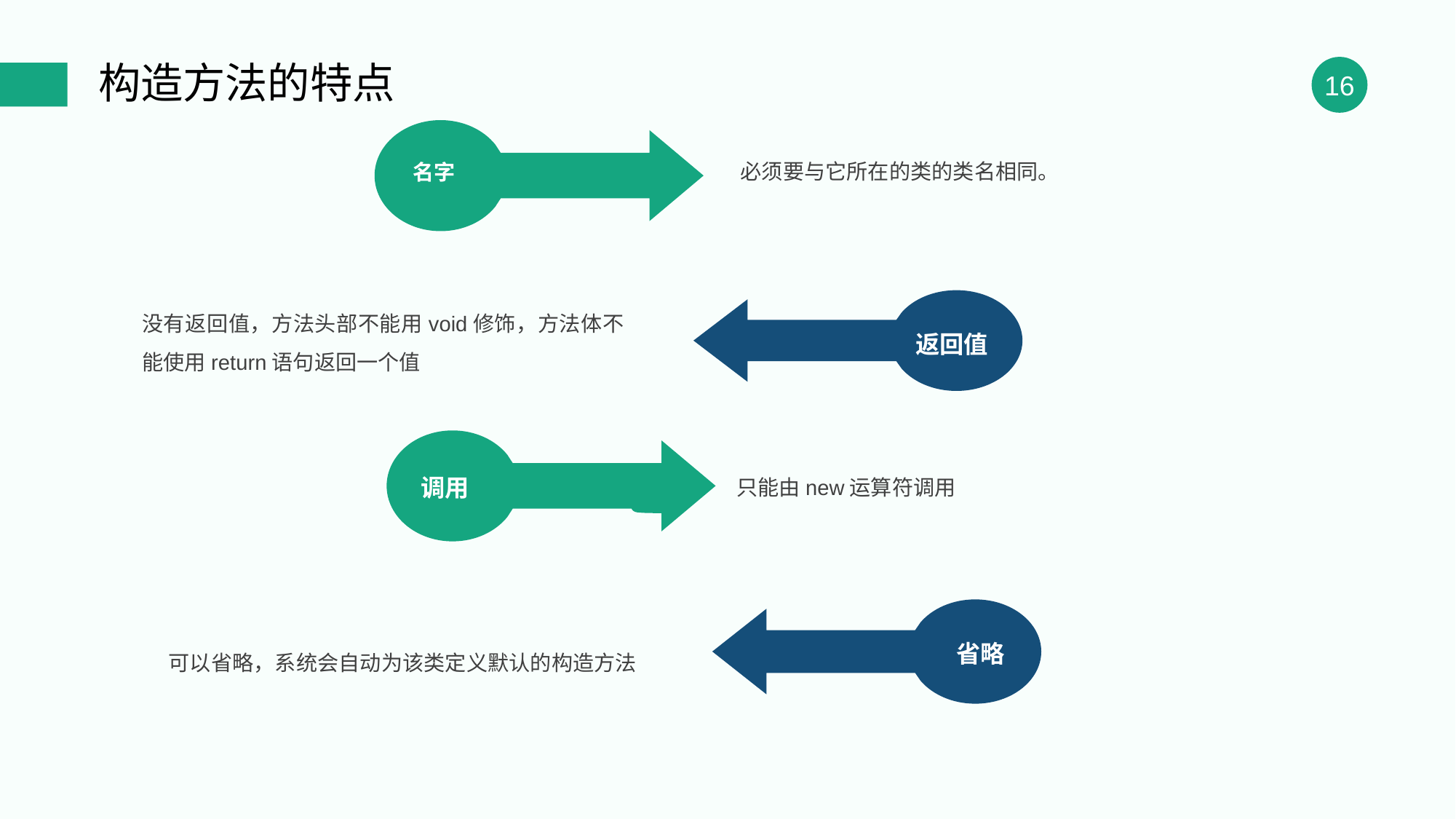

构造方法的特点

名字
必须要与它所在的类的类名相同。

返回值
没有返回值，方法头部不能用void修饰，方法体不能使用return语句返回一个值

调用

只能由new运算符调用

省略
可以省略，系统会自动为该类定义默认的构造方法